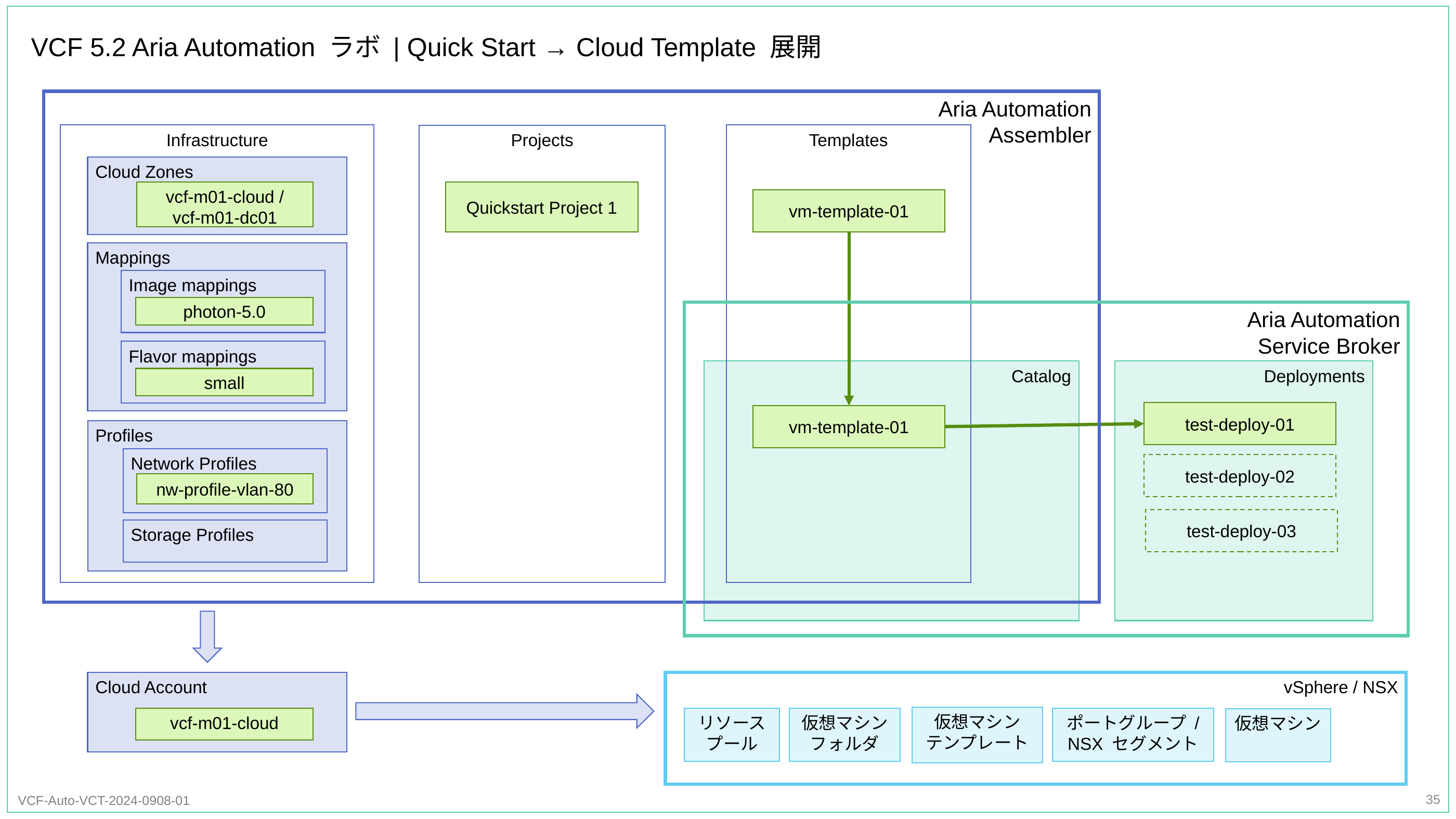

# VCF 5.2 Aria Automation ラボ | Quick Start → Cloud Template 展開
35